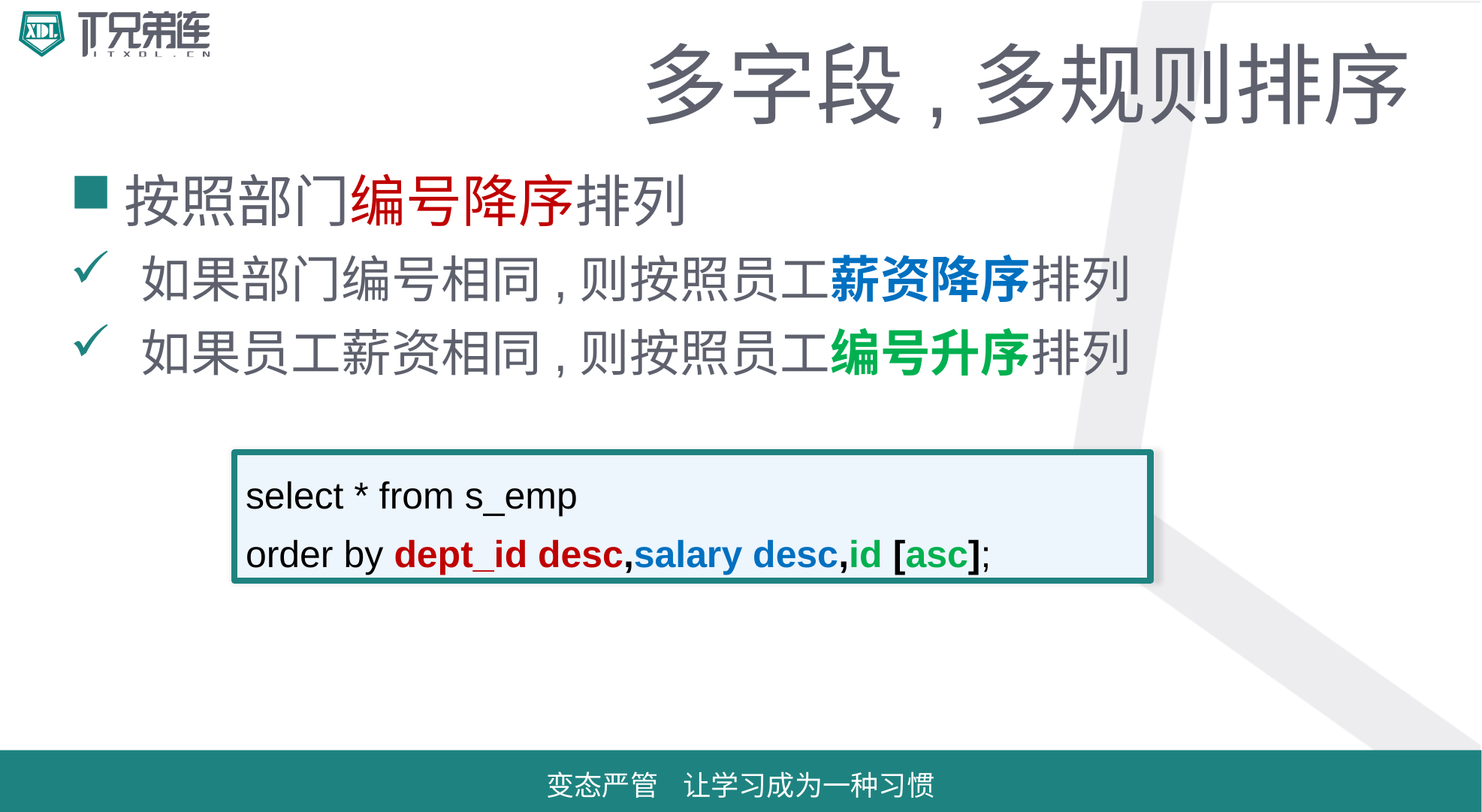

# 多字段,多规则排序
按照部门编号降序排列
如果部门编号相同,则按照员工薪资降序排列
如果员工薪资相同,则按照员工编号升序排列
select * from s_emp
order by dept_id desc,salary desc,id [asc];